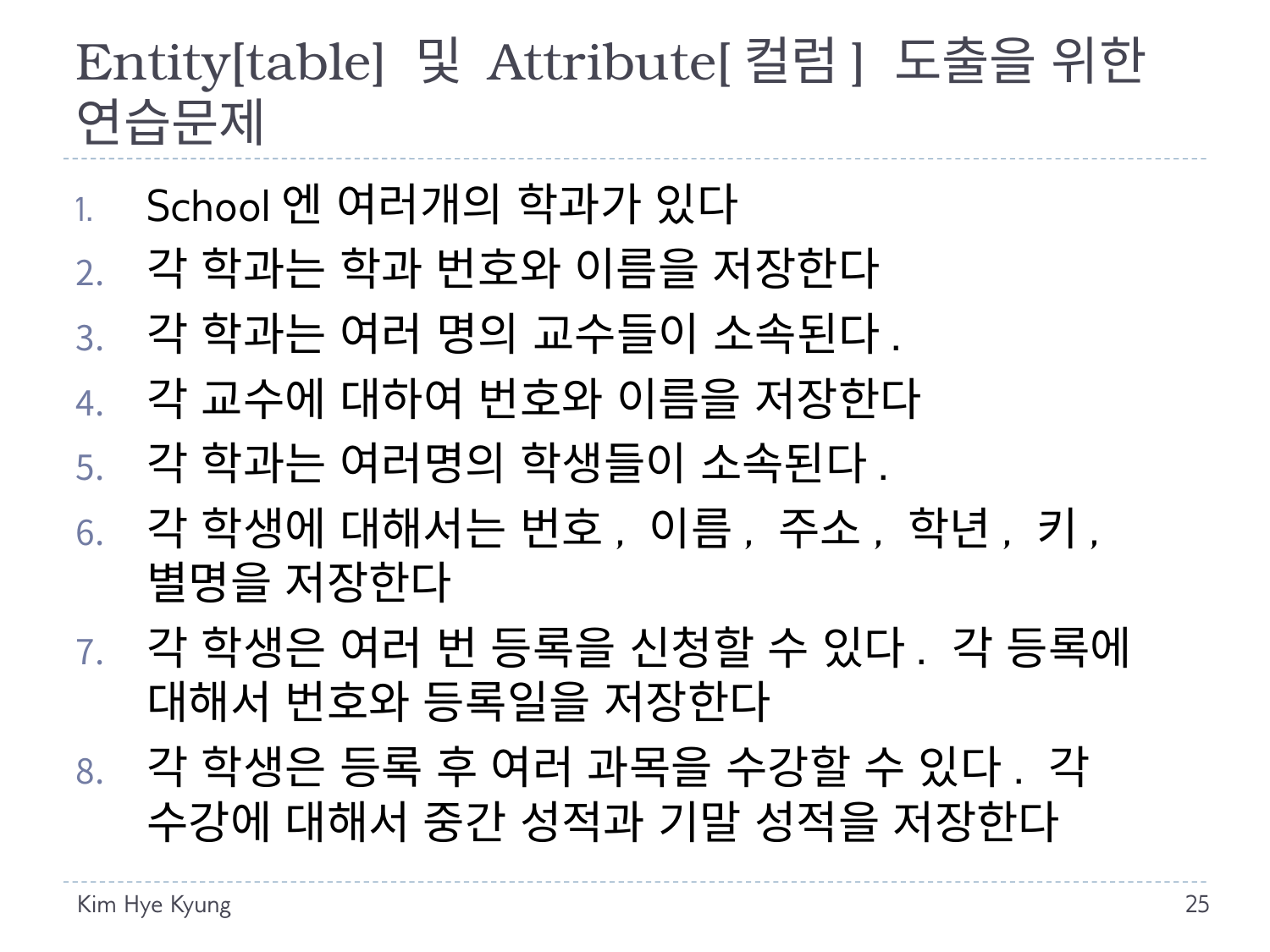

# Entity[table] 및 Attribute[컬럼] 도출을 위한 연습문제
School엔 여러개의 학과가 있다
각 학과는 학과 번호와 이름을 저장한다
각 학과는 여러 명의 교수들이 소속된다.
각 교수에 대하여 번호와 이름을 저장한다
각 학과는 여러명의 학생들이 소속된다.
각 학생에 대해서는 번호, 이름, 주소, 학년, 키, 별명을 저장한다
각 학생은 여러 번 등록을 신청할 수 있다. 각 등록에 대해서 번호와 등록일을 저장한다
각 학생은 등록 후 여러 과목을 수강할 수 있다. 각 수강에 대해서 중간 성적과 기말 성적을 저장한다
25